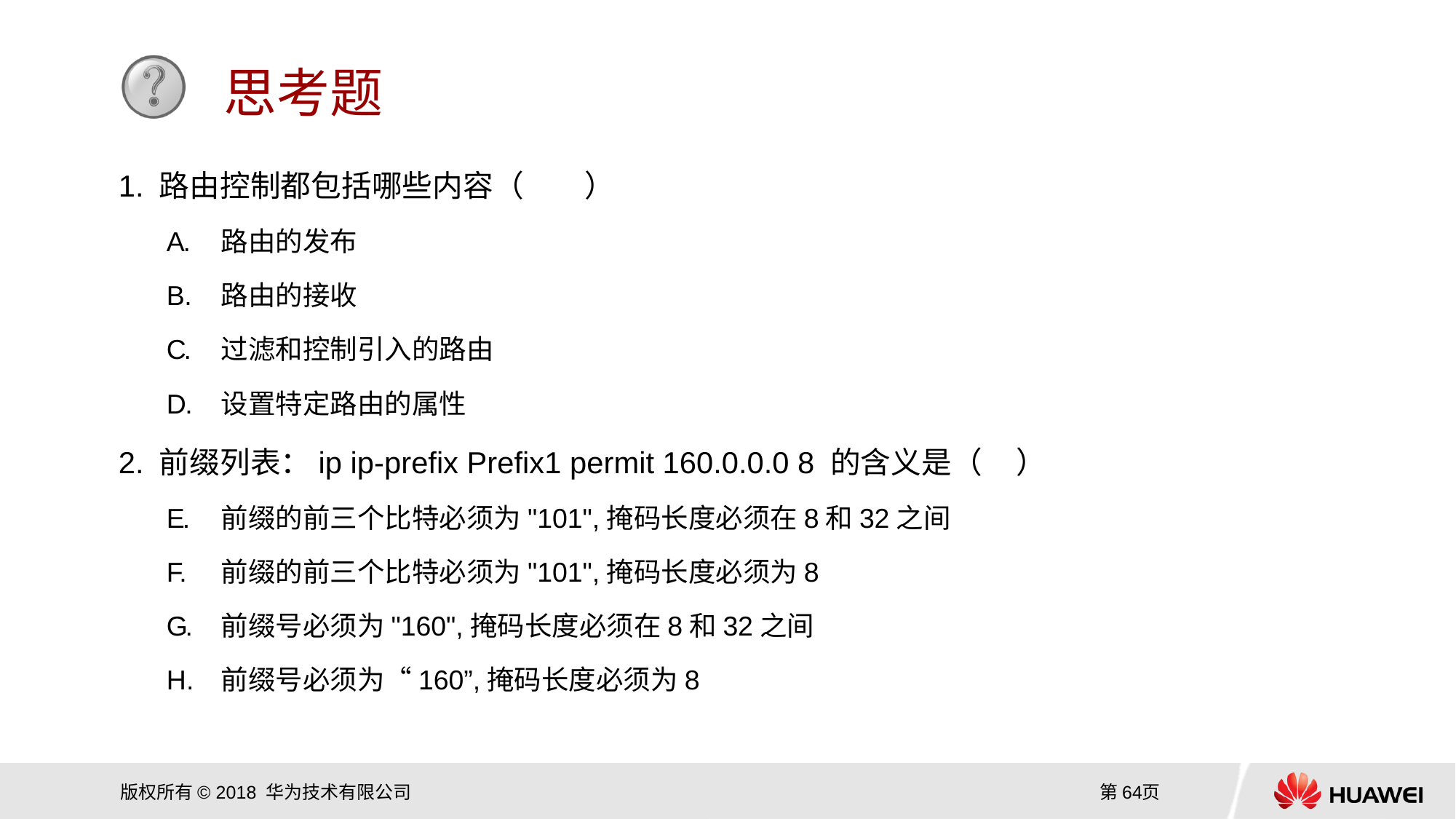

1. 路由控制都包括哪些内容（　　）
路由的发布
路由的接收
过滤和控制引入的路由
设置特定路由的属性
2. 前缀列表：ip ip-prefix Prefix1 permit 160.0.0.0 8 的含义是（     ）
前缀的前三个比特必须为"101",掩码长度必须在8和32之间
前缀的前三个比特必须为"101",掩码长度必须为8
前缀号必须为"160",掩码长度必须在8和32之间
前缀号必须为“160”,掩码长度必须为8